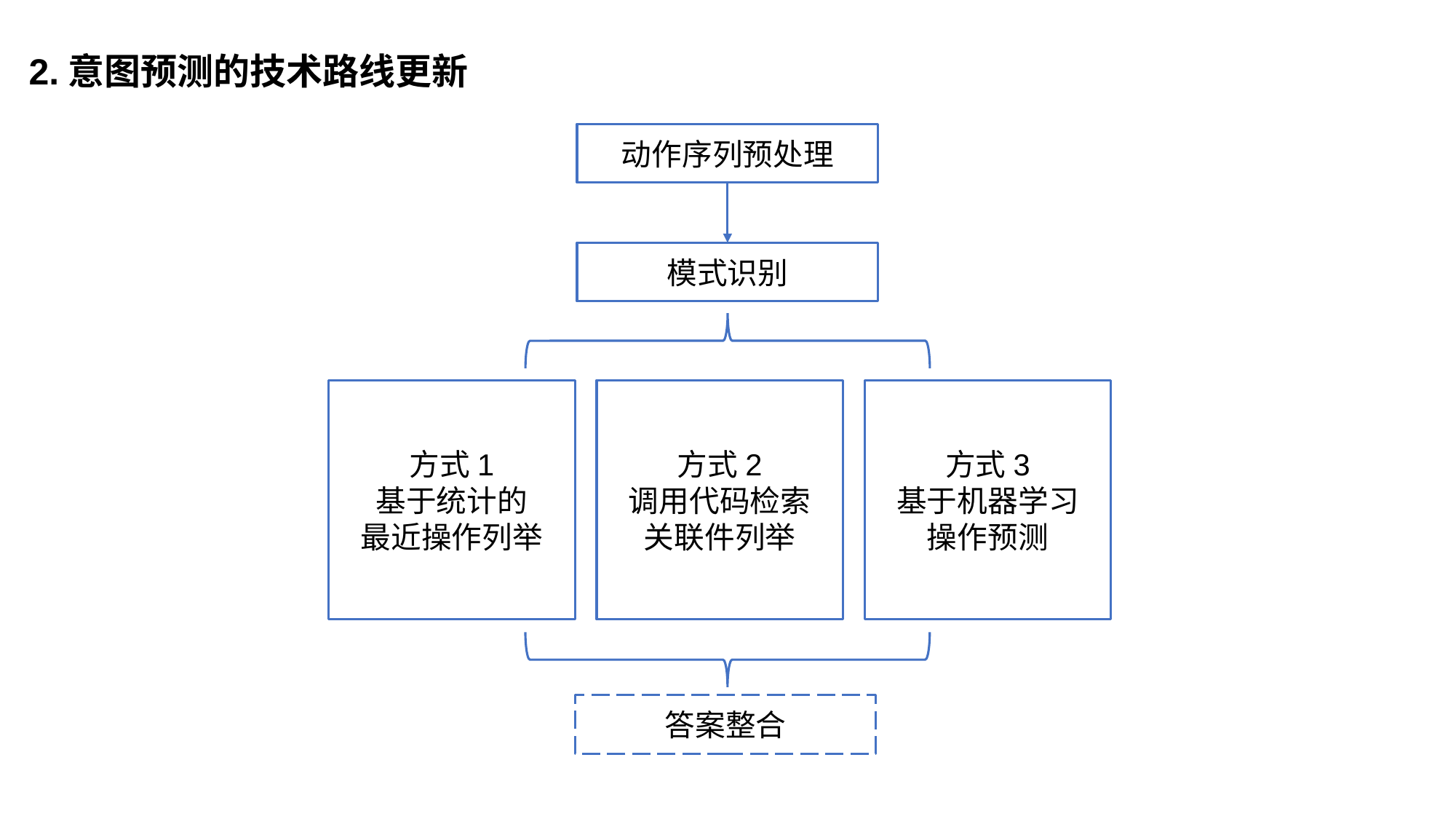

2.意图预测的技术路线更新
动作序列预处理

模式识别
方式1
基于统计的
最近操作列举
方式2
调用代码检索
关联件列举
方式3
基于机器学习
操作预测

答案整合